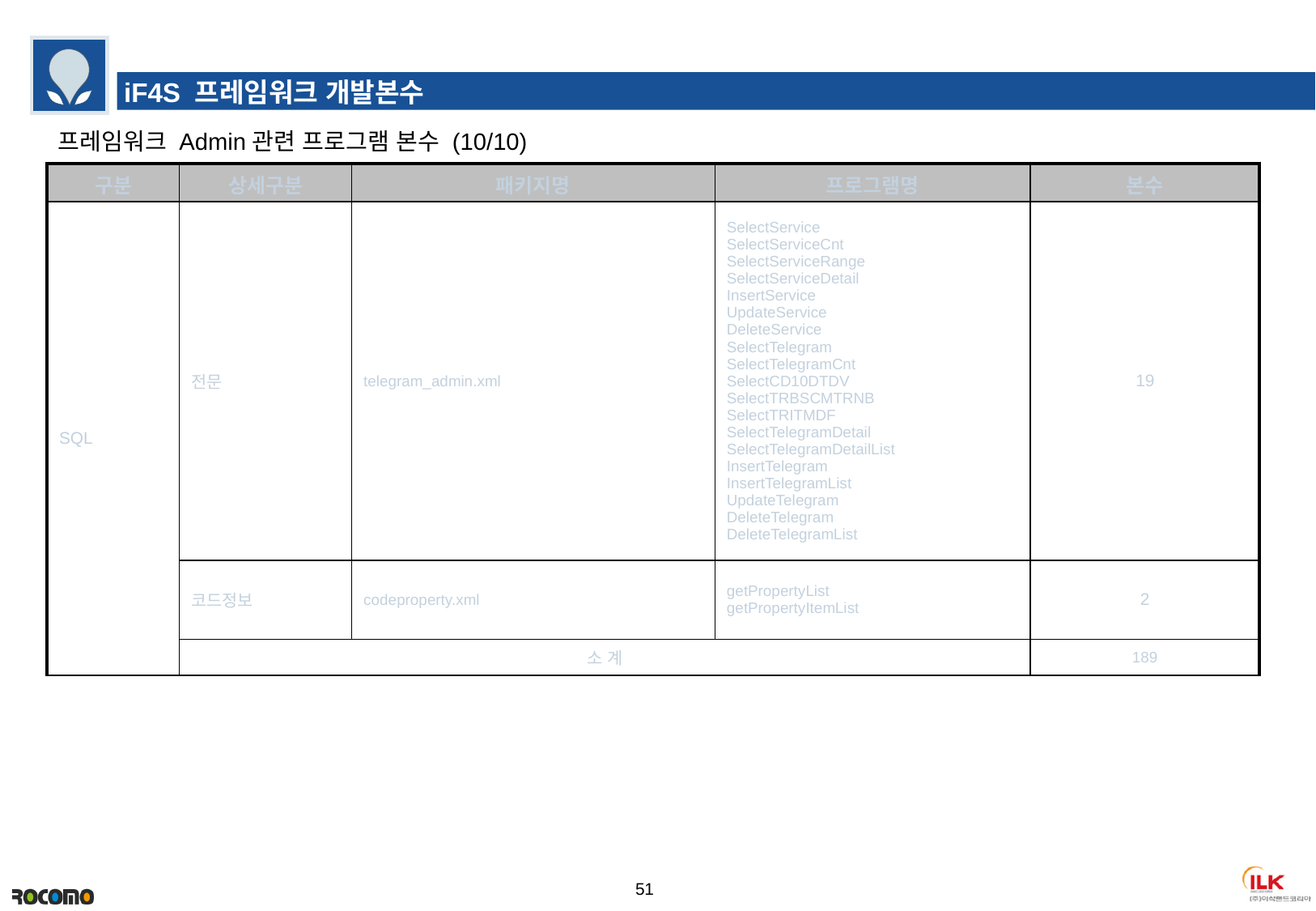

iF4S 프레임워크 개발본수
프레임워크 Admin관련 프로그램 본수 (10/10)
| 구분 | 상세구분 | 패키지명 | 프로그램명 | 본수 |
| --- | --- | --- | --- | --- |
| SQL | 전문 | telegram\_admin.xml | SelectService SelectServiceCnt SelectServiceRange SelectServiceDetail InsertService UpdateService DeleteService SelectTelegram SelectTelegramCnt SelectCD10DTDV SelectTRBSCMTRNB SelectTRITMDF SelectTelegramDetail SelectTelegramDetailList InsertTelegram InsertTelegramList UpdateTelegram DeleteTelegram DeleteTelegramList | 19 |
|  | 코드정보 | codeproperty.xml | getPropertyList getPropertyItemList | 2 |
|  | 소 계 |  |  | 189 |